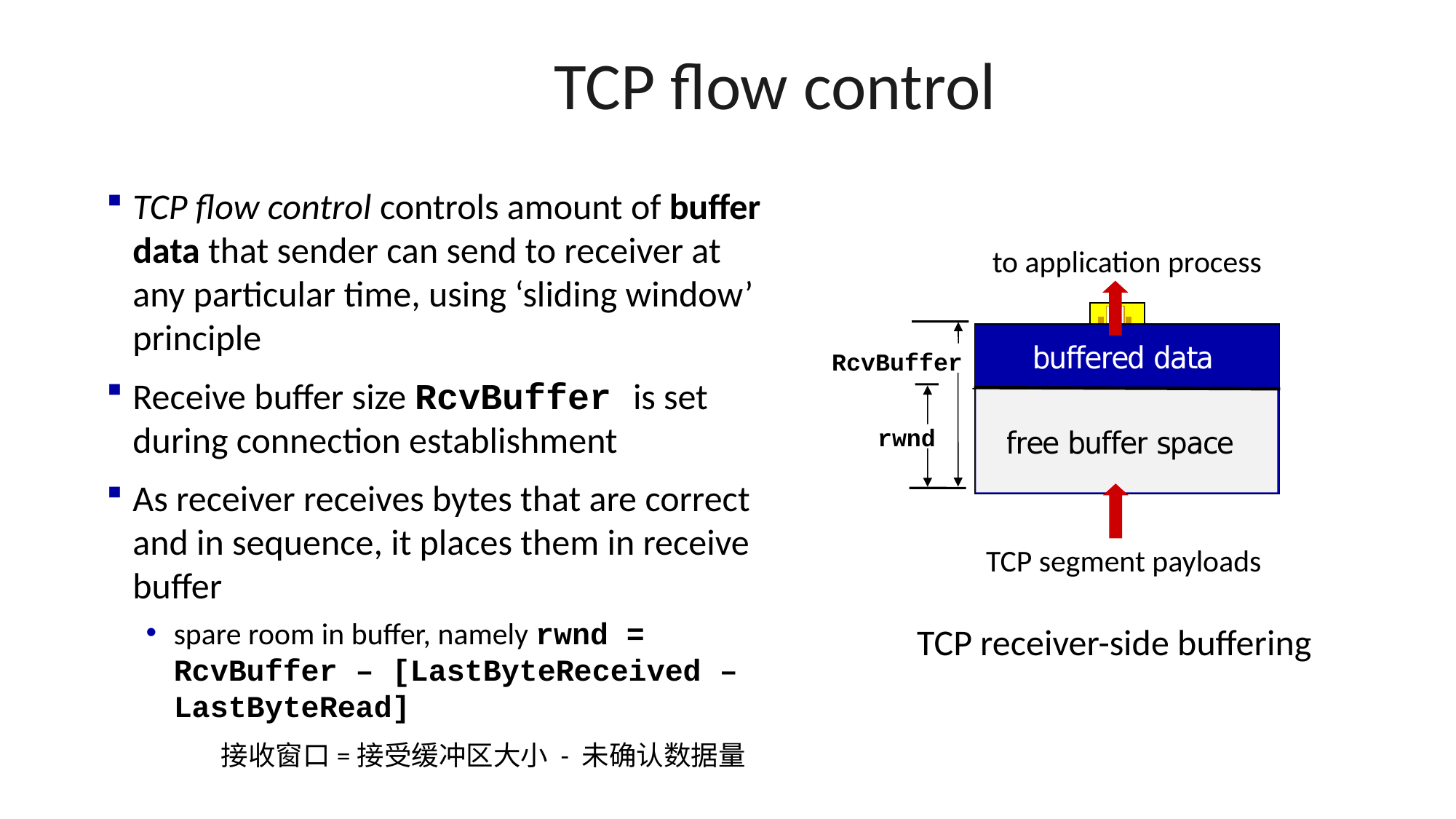

# TCP flow control
TCP flow control controls amount of buffer data that sender can send to receiver at any particular time, using ‘sliding window’ principle
Receive buffer size RcvBuffer is set during connection establishment
As receiver receives bytes that are correct and in sequence, it places them in receive buffer
spare room in buffer, namely rwnd = RcvBuffer – [LastByteReceived – LastByteRead]
to application process

buffered data

free buffer space

RcvBuffer

rwnd

TCP segment payloads
TCP receiver-side buffering
接收窗口=接受缓冲区大小 - 未确认数据量